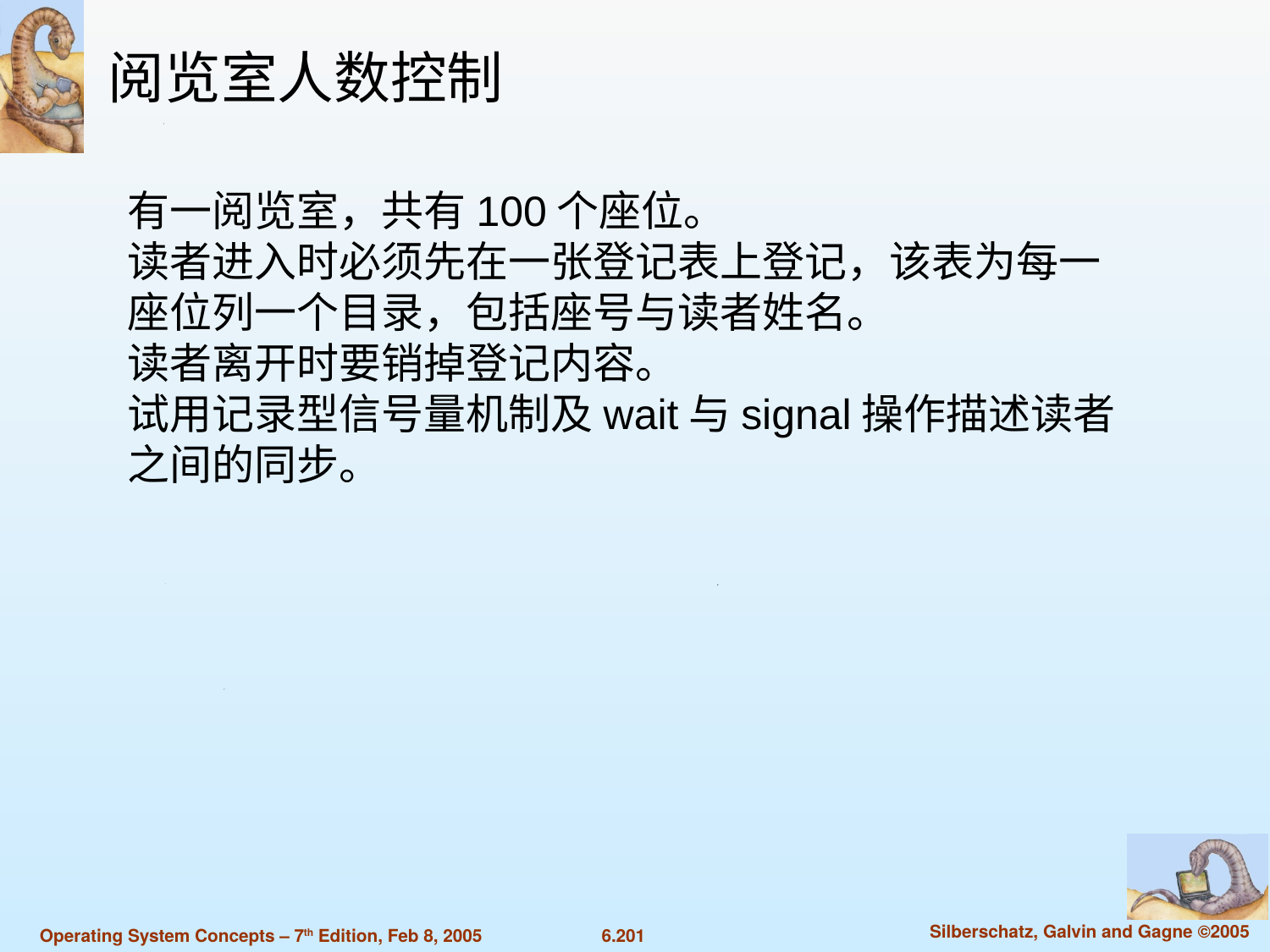

阅览室人数控制
有一阅览室，共有100个座位。
读者进入时必须先在一张登记表上登记，该表为每一座位列一个目录，包括座号与读者姓名。
读者离开时要销掉登记内容。
试用记录型信号量机制及wait与signal操作描述读者之间的同步。